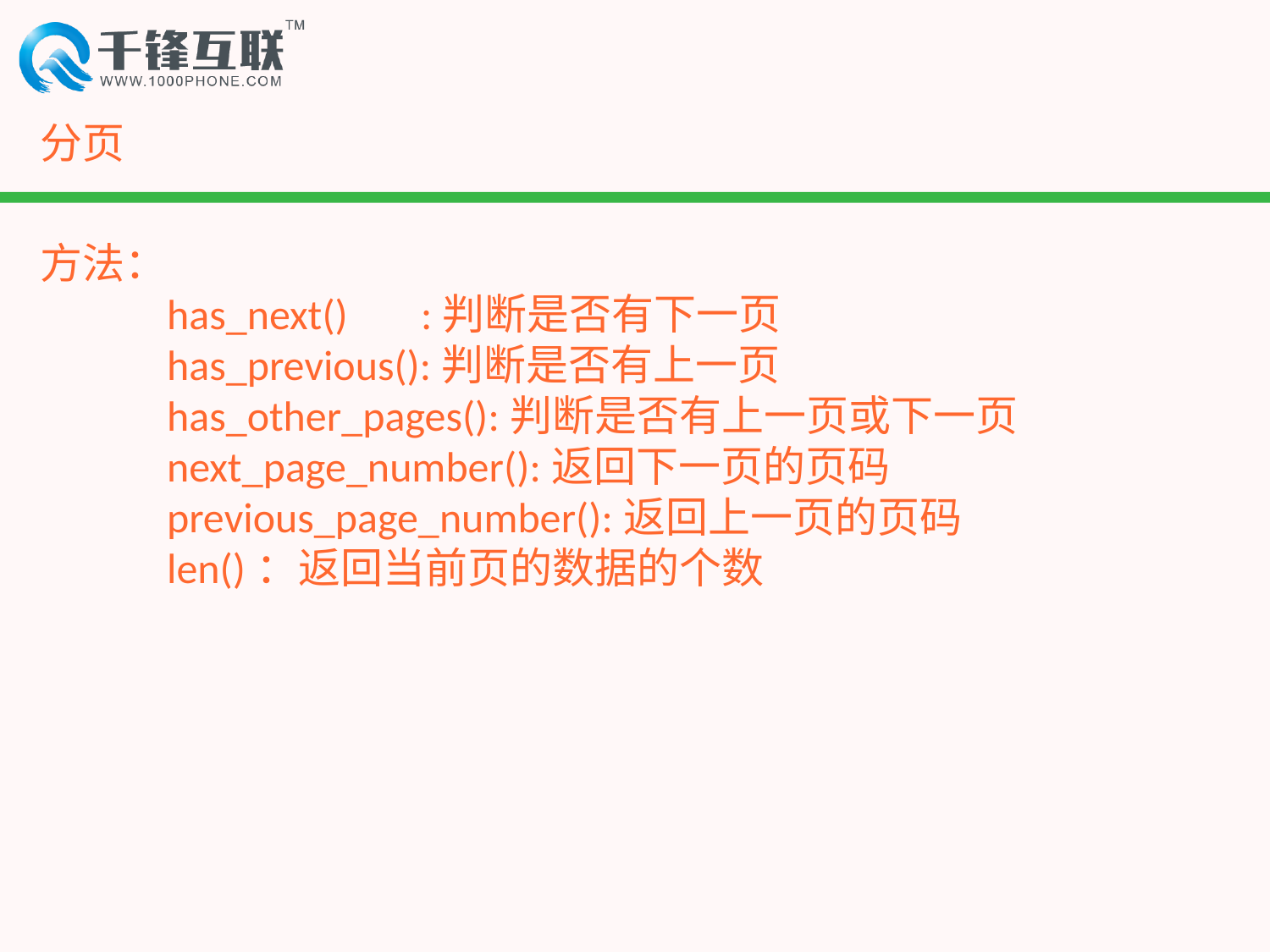

# 分页
方法：
	has_next()	:判断是否有下一页
	has_previous():判断是否有上一页
	has_other_pages():判断是否有上一页或下一页
	next_page_number():返回下一页的页码
	previous_page_number():返回上一页的页码
	len()：返回当前页的数据的个数